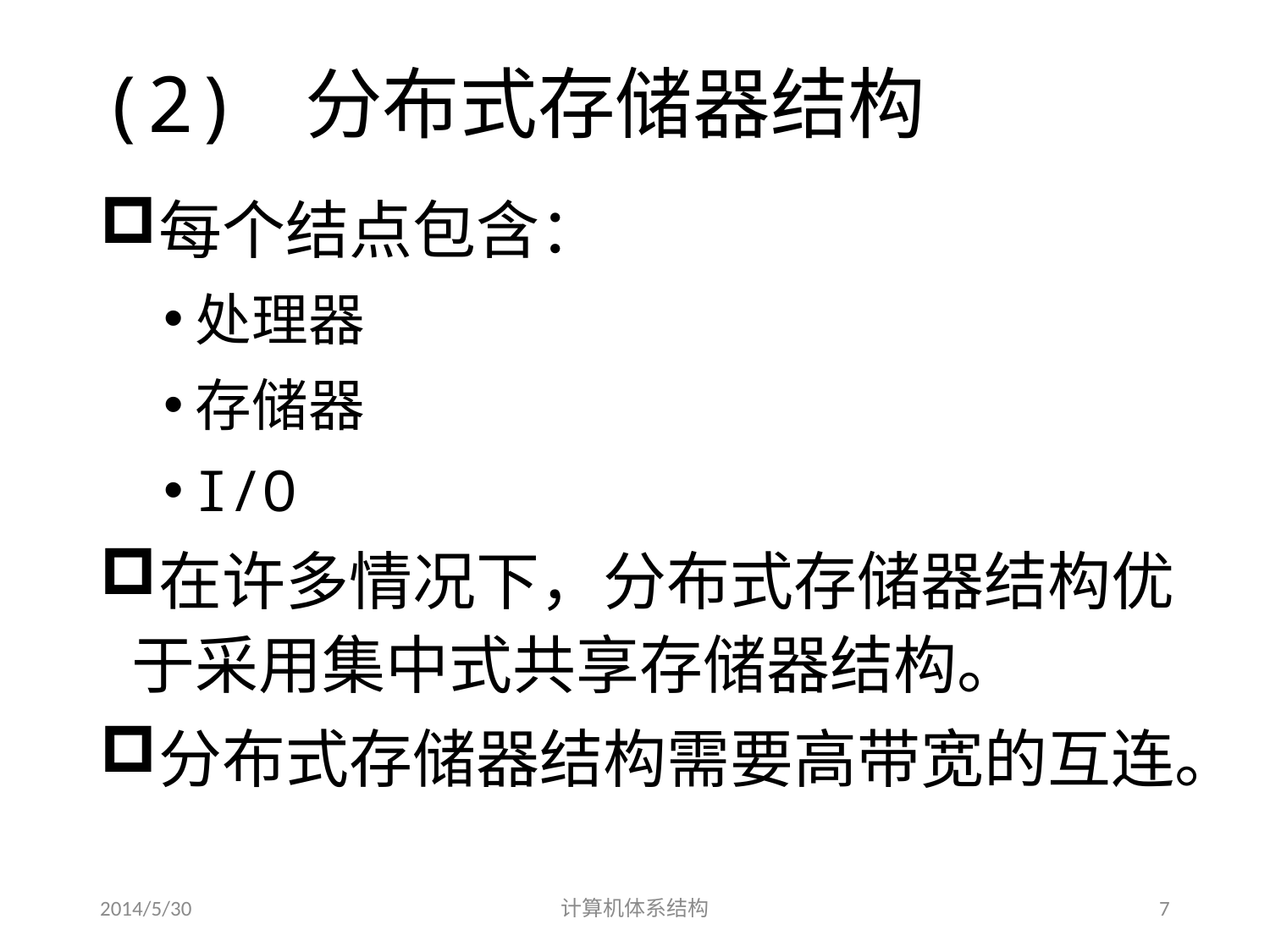

# (2) 分布式存储器结构
每个结点包含：
处理器
存储器
I/O
在许多情况下，分布式存储器结构优于采用集中式共享存储器结构。
分布式存储器结构需要高带宽的互连。

2014/5/30
计算机体系结构
7